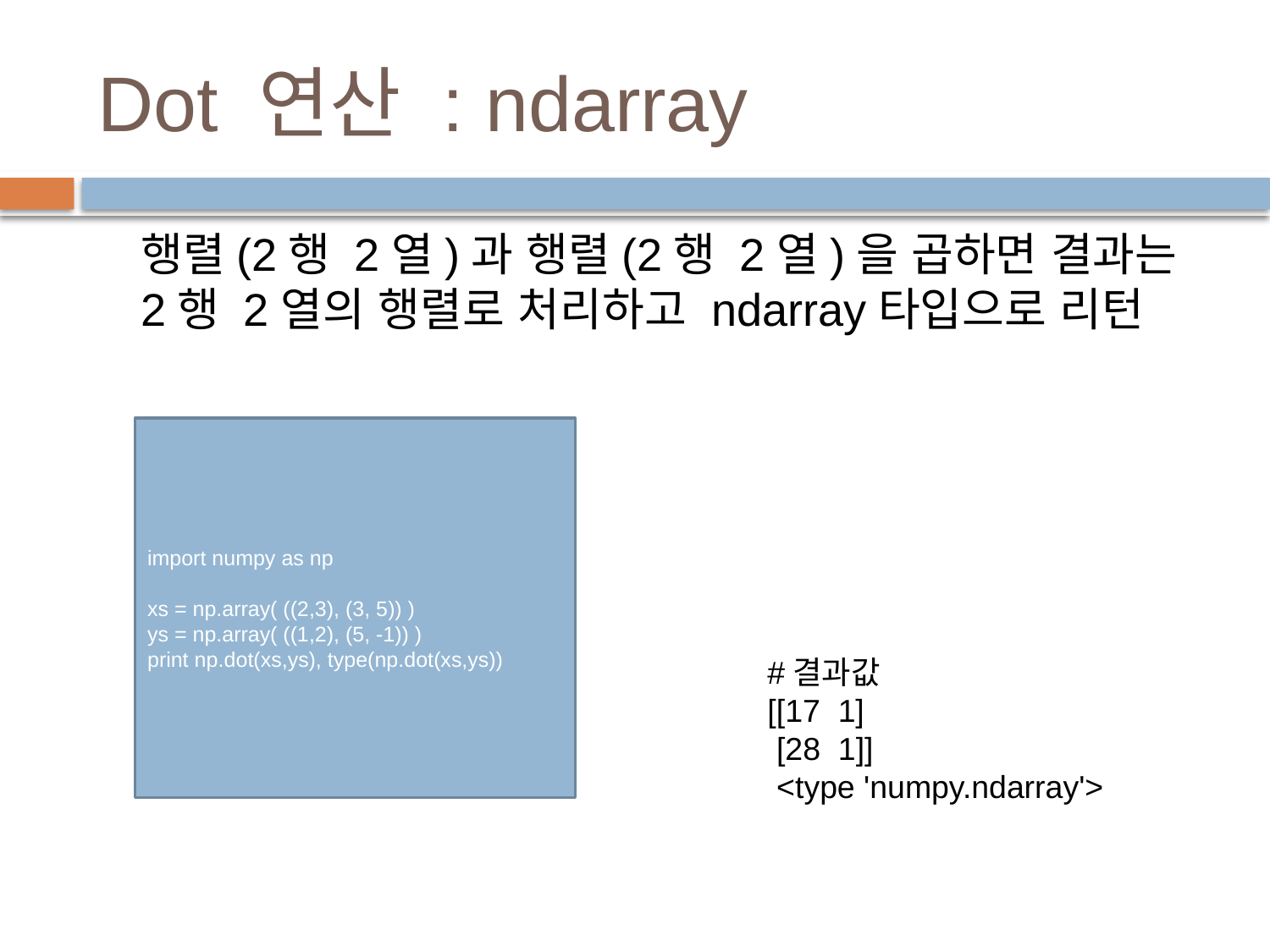

# Dot 연산 : ndarray
행렬(2행 2열)과 행렬(2행 2열)을 곱하면 결과는 2행 2열의 행렬로 처리하고 ndarray타입으로 리턴
import numpy as np

xs = np.array( ((2,3), (3, 5)) )
ys = np.array( ((1,2), (5, -1)) )
print np.dot(xs,ys), type(np.dot(xs,ys))
#결과값
[[17  1]
 [28  1]]
 <type 'numpy.ndarray'>